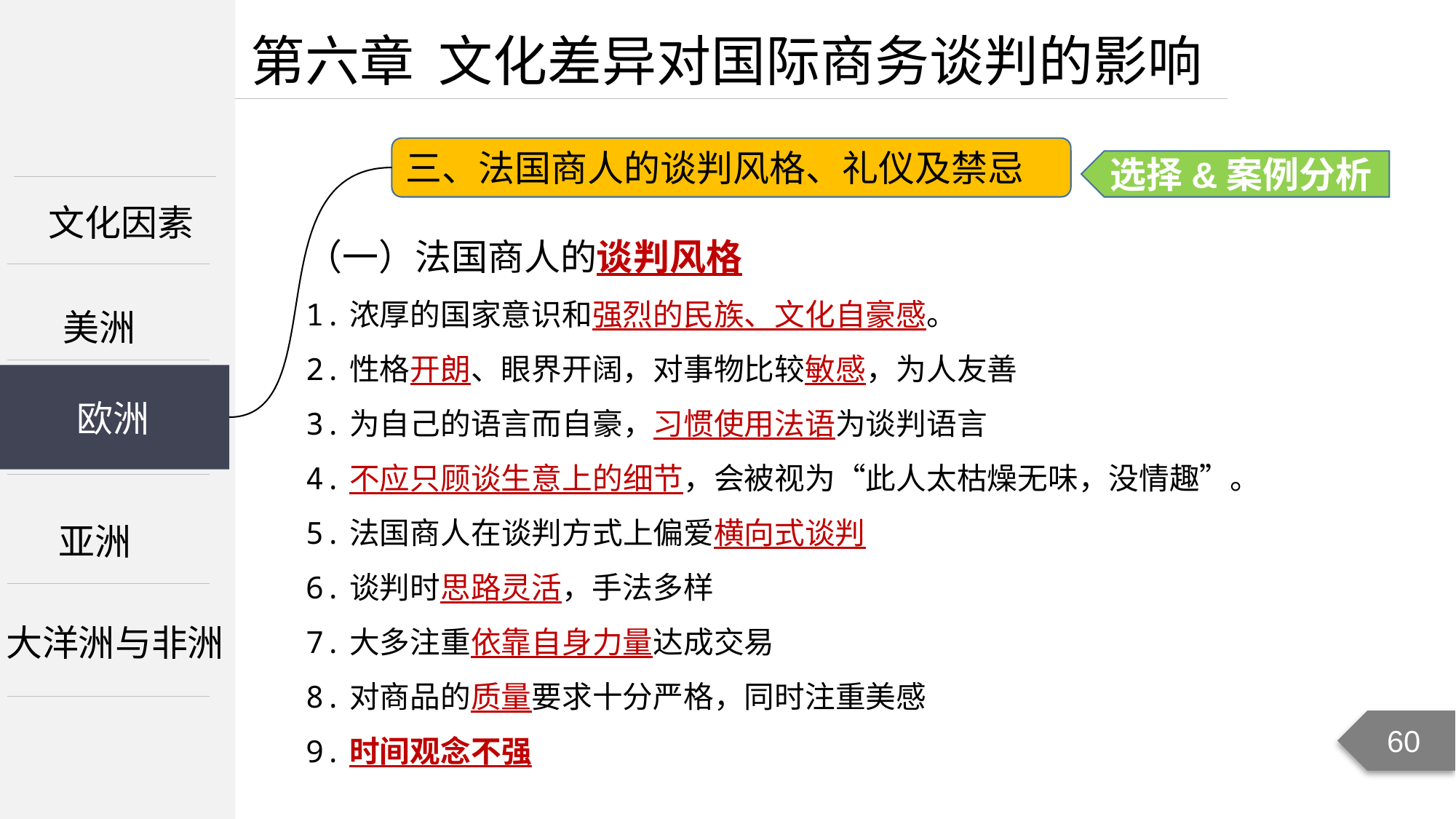

第六章  文化差异对国际商务谈判的影响
三、法国商人的谈判风格、礼仪及禁忌
选择&案例分析
文化因素
（一）法国商人的谈判风格
1.浓厚的国家意识和强烈的民族、文化自豪感。
2.性格开朗、眼界开阔，对事物比较敏感，为人友善
3.为自己的语言而自豪，习惯使用法语为谈判语言
4.不应只顾谈生意上的细节，会被视为“此人太枯燥无味，没情趣”。
5.法国商人在谈判方式上偏爱横向式谈判
6.谈判时思路灵活，手法多样
7.大多注重依靠自身力量达成交易
8.对商品的质量要求十分严格，同时注重美感
9.时间观念不强
美洲
欧洲
欧洲
亚洲
大洋洲与非洲
60